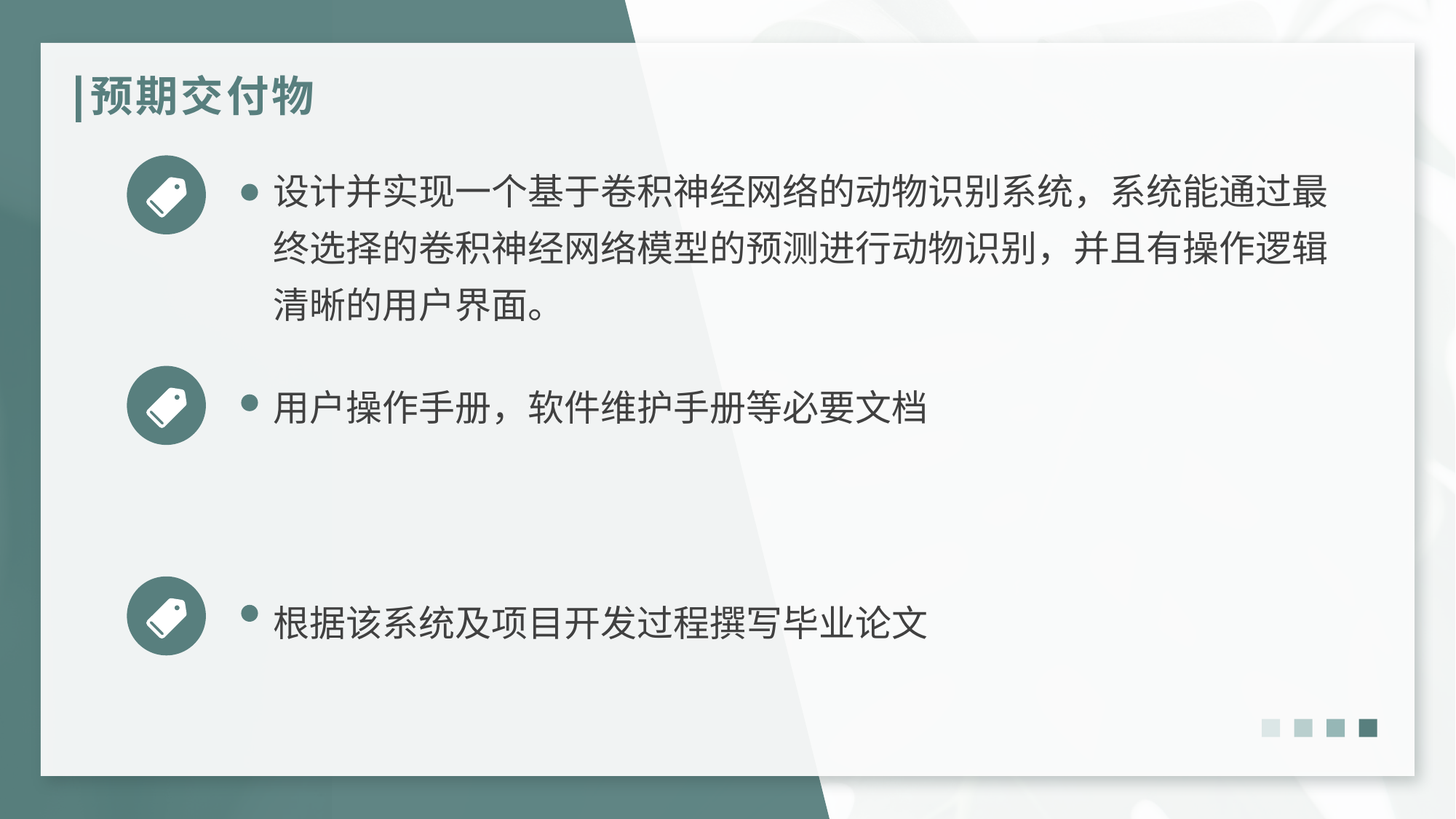

# 预期交付物
设计并实现一个基于卷积神经网络的动物识别系统，系统能通过最终选择的卷积神经网络模型的预测进行动物识别，并且有操作逻辑清晰的用户界面。

用户操作手册，软件维护手册等必要文档

根据该系统及项目开发过程撰写毕业论文